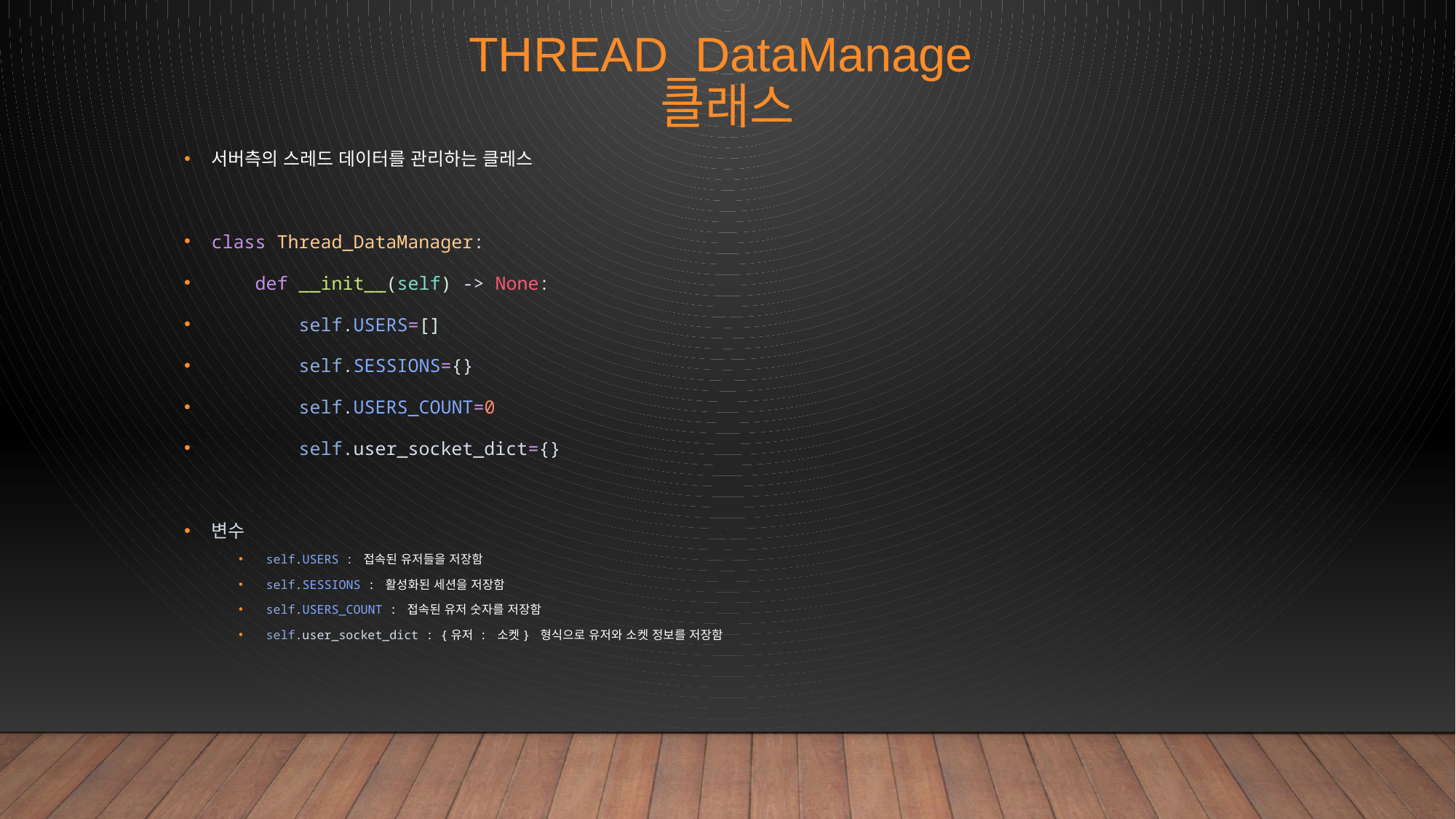

# THREAD_DataManage 클래스
서버측의 스레드 데이터를 관리하는 클레스

class Thread_DataManager:
    def __init__(self) -> None:
        self.USERS=[]
        self.SESSIONS={}
        self.USERS_COUNT=0
        self.user_socket_dict={}

변수
self.USERS : 접속된 유저들을 저장함
self.SESSIONS : 활성화된 세션을 저장함
self.USERS_COUNT : 접속된 유저 숫자를 저장함
self.user_socket_dict : {유저 : 소켓} 형식으로 유저와 소켓 정보를 저장함